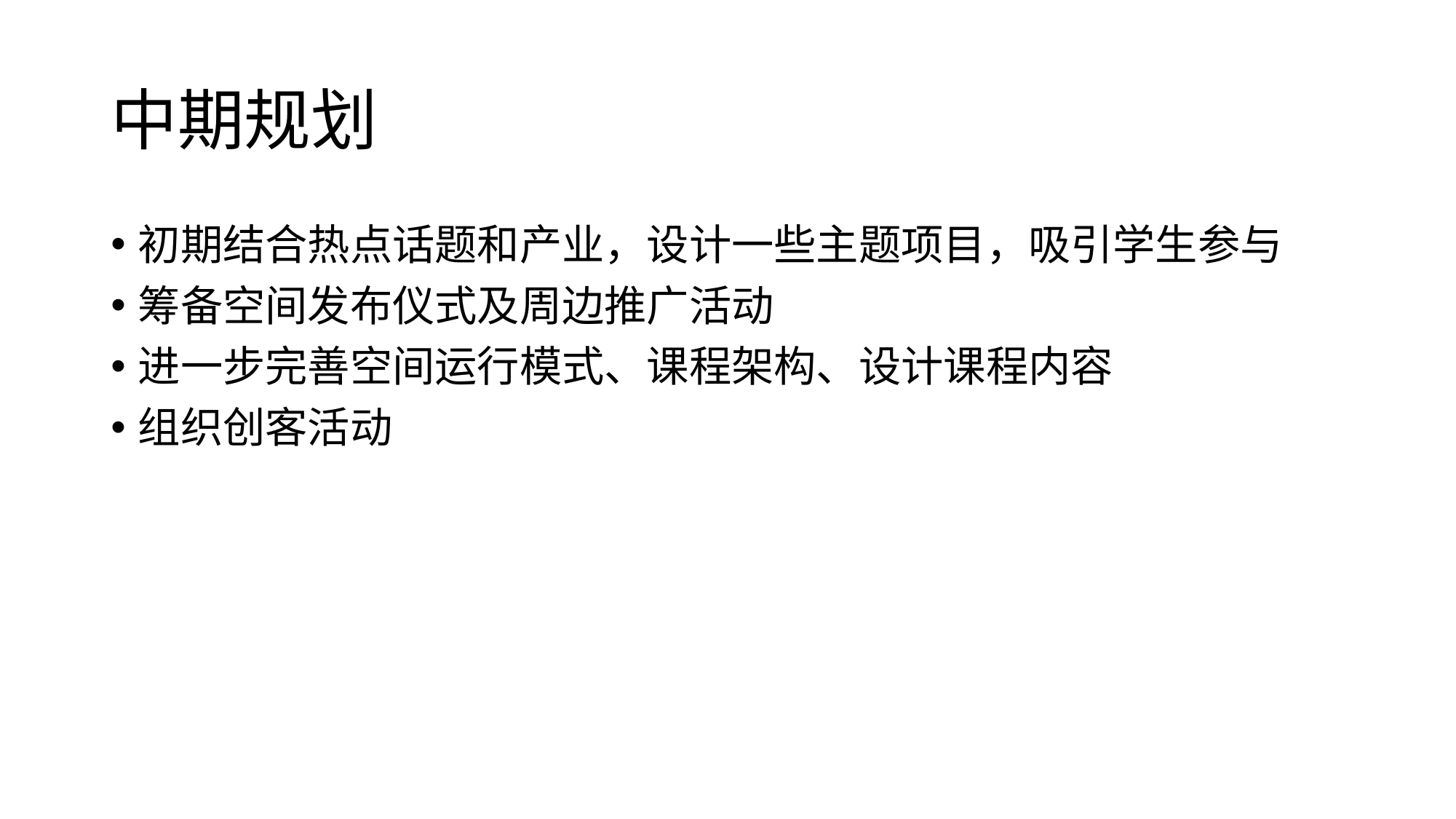

# 中期规划
初期结合热点话题和产业，设计一些主题项目，吸引学生参与
筹备空间发布仪式及周边推广活动
进一步完善空间运行模式、课程架构、设计课程内容
组织创客活动